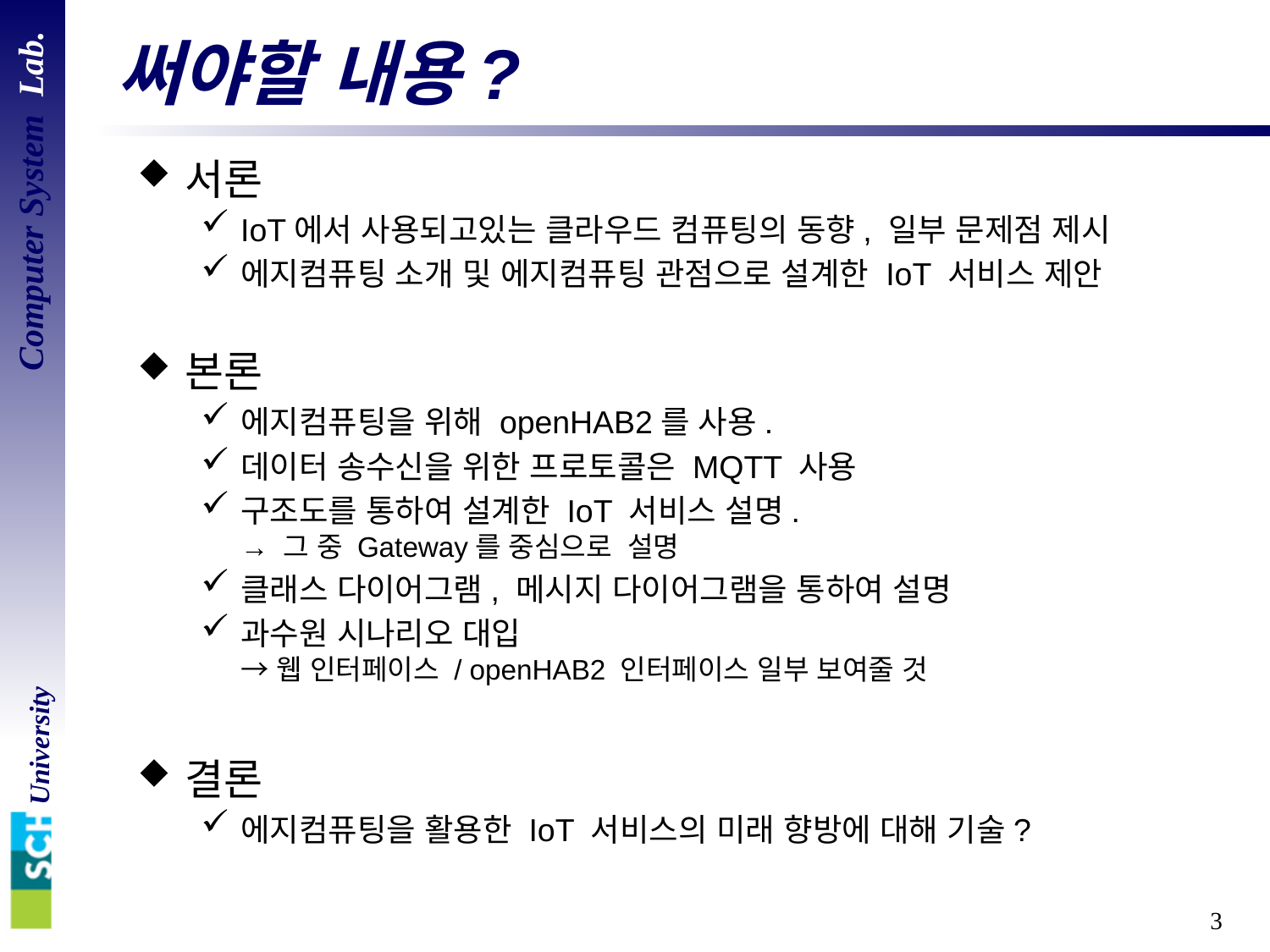

# 써야할 내용?
서론
IoT에서 사용되고있는 클라우드 컴퓨팅의 동향, 일부 문제점 제시
에지컴퓨팅 소개 및 에지컴퓨팅 관점으로 설계한 IoT 서비스 제안

본론
에지컴퓨팅을 위해 openHAB2를 사용.
데이터 송수신을 위한 프로토콜은 MQTT 사용
구조도를 통하여 설계한 IoT 서비스 설명.
→ 그 중 Gateway를 중심으로  설명
클래스 다이어그램, 메시지 다이어그램을 통하여 설명
과수원 시나리오 대입
→ 웹 인터페이스 / openHAB2 인터페이스 일부 보여줄 것

결론
에지컴퓨팅을 활용한 IoT 서비스의 미래 향방에 대해 기술?